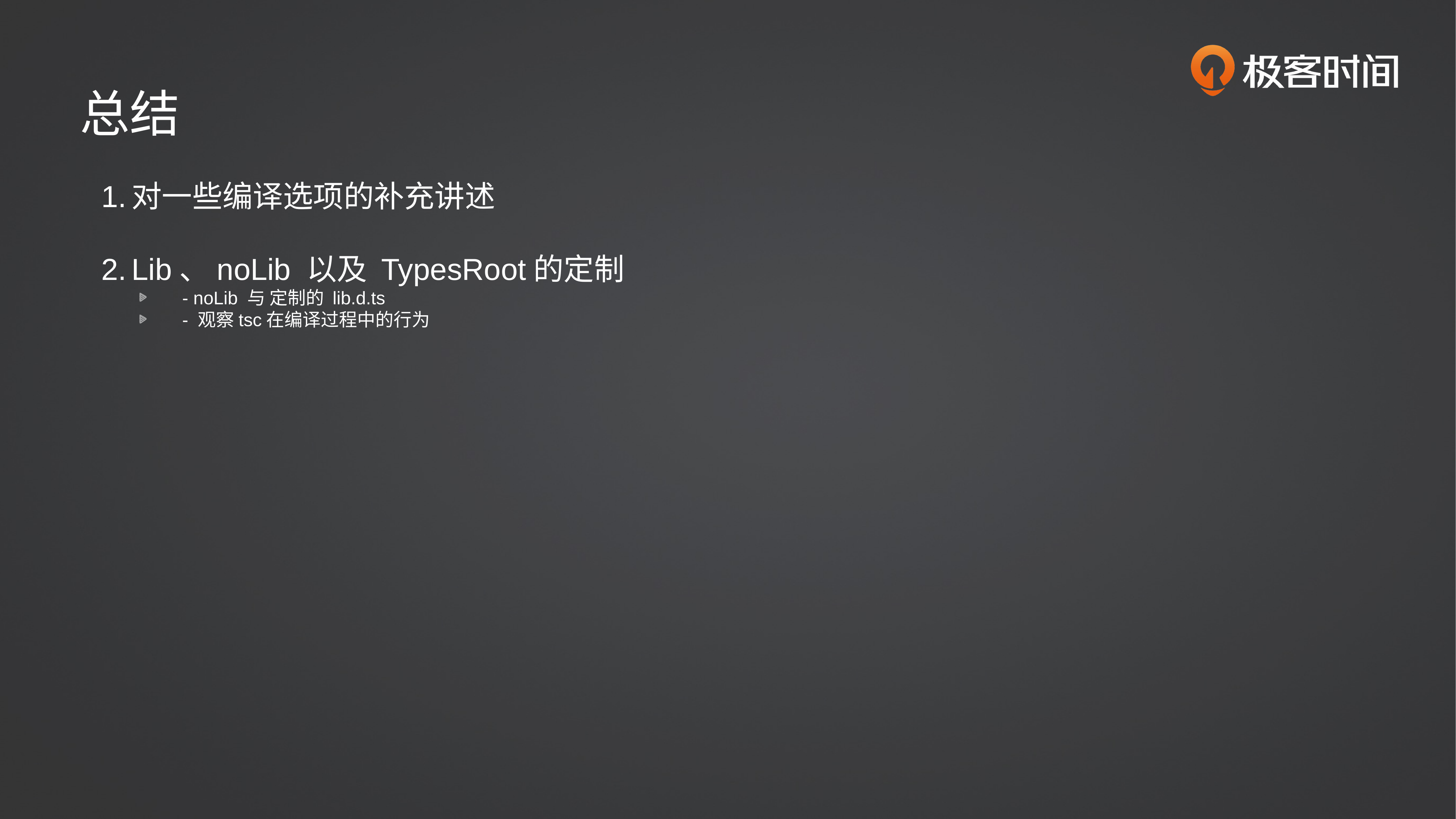

总结
对一些编译选项的补充讲述

Lib、noLib 以及 TypesRoot的定制
 - noLib 与 定制的 lib.d.ts
 - 观察tsc在编译过程中的行为